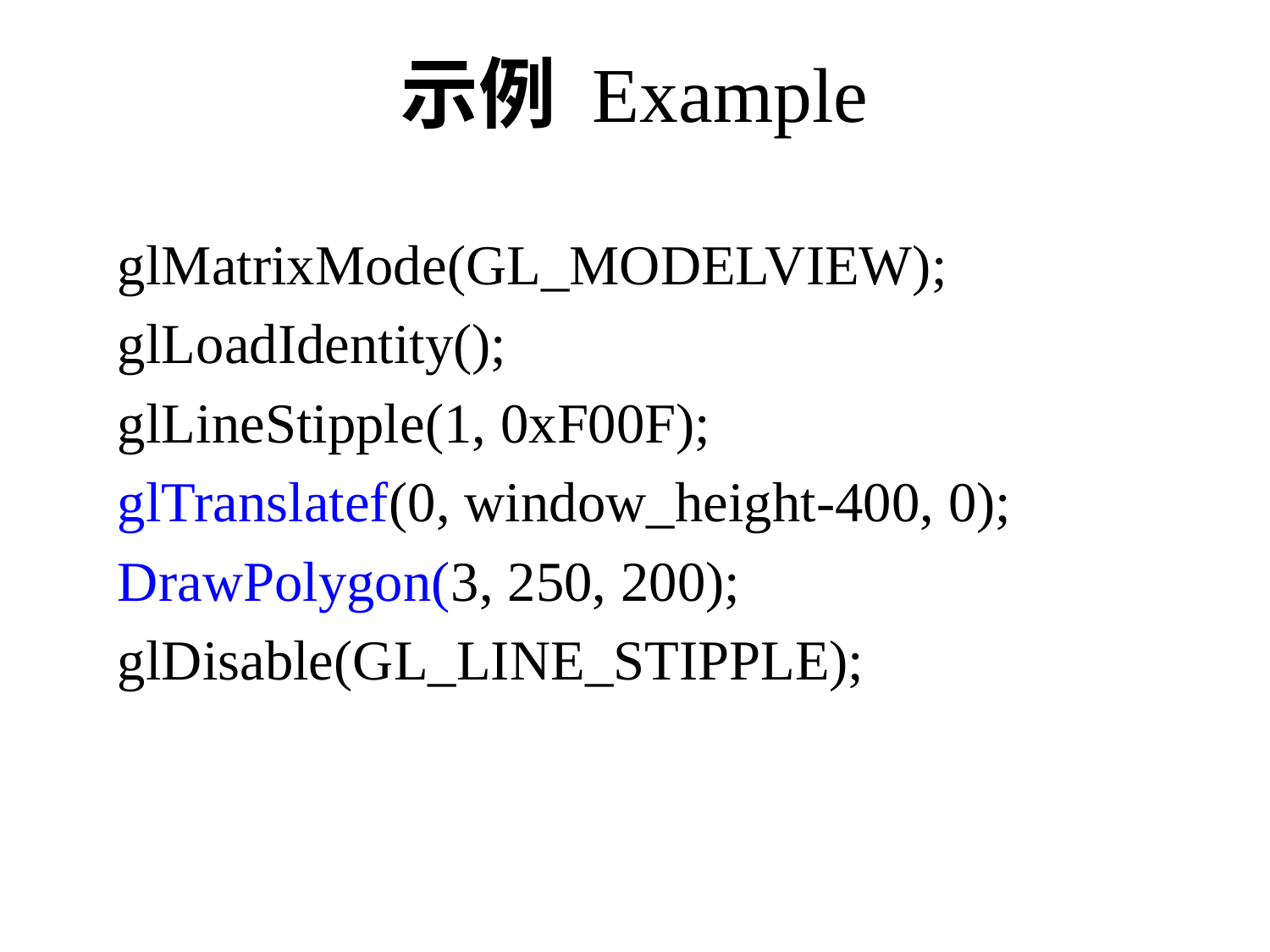

# 示例 Example
glMatrixMode(GL_MODELVIEW);
glLoadIdentity();
glLineStipple(1, 0xF00F);
glTranslatef(0, window_height-400, 0);
DrawPolygon(3, 250, 200);
glDisable(GL_LINE_STIPPLE);